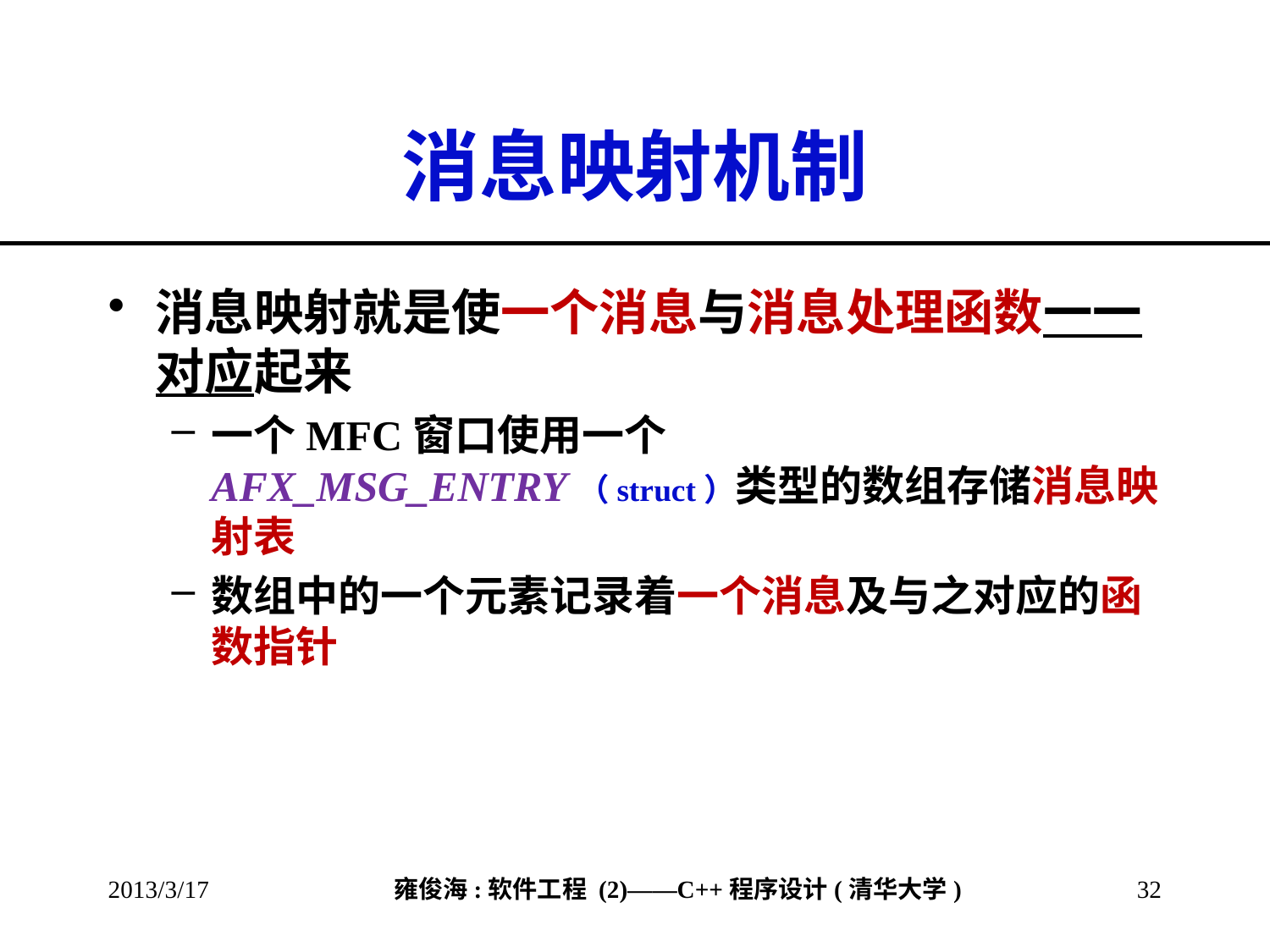

# 消息映射机制
消息映射就是使一个消息与消息处理函数一一对应起来
一个MFC窗口使用一个AFX_MSG_ENTRY（struct）类型的数组存储消息映射表
数组中的一个元素记录着一个消息及与之对应的函数指针

2013/3/17
32